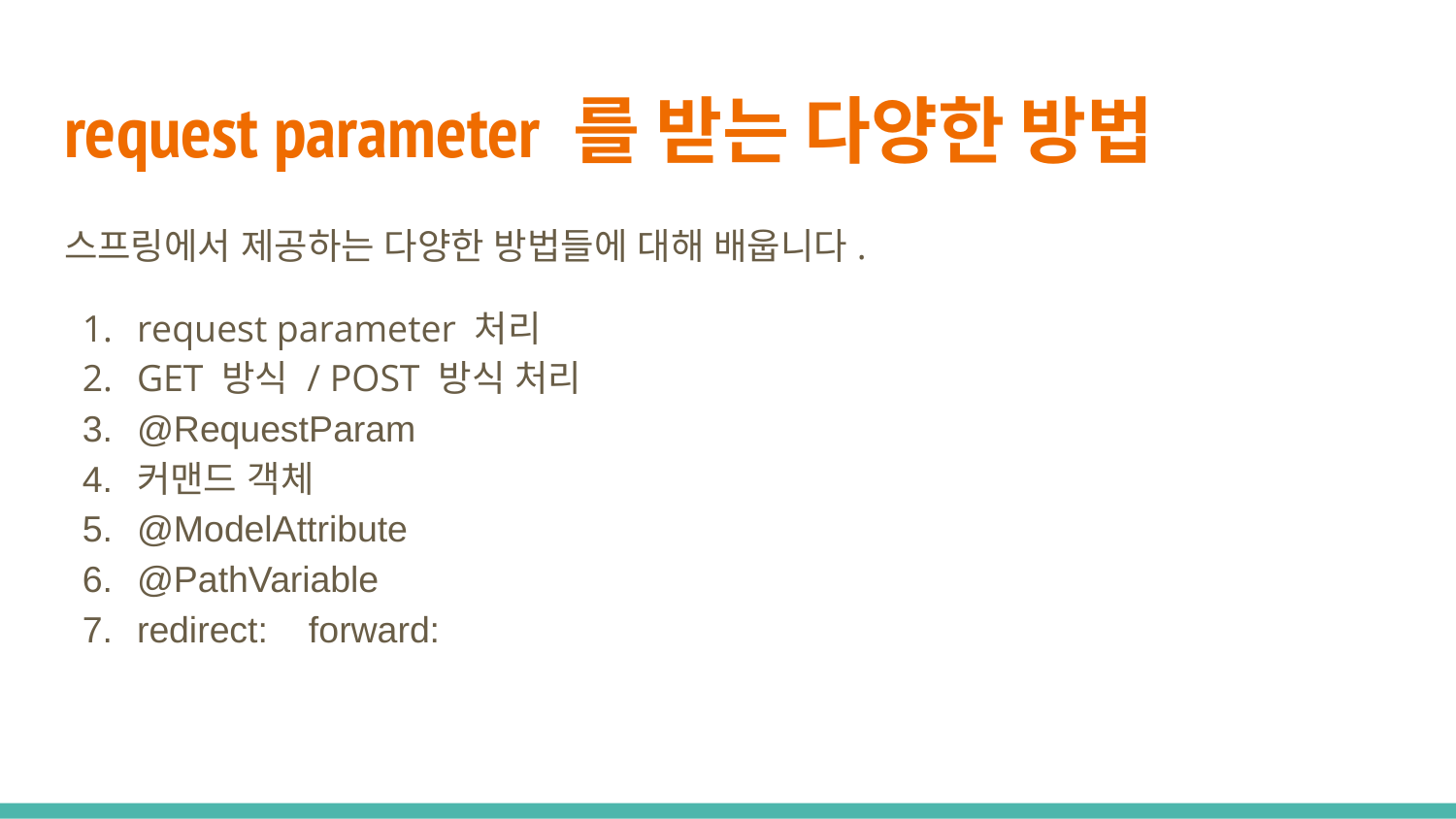

# request parameter 를 받는 다양한 방법
스프링에서 제공하는 다양한 방법들에 대해 배웁니다.
request parameter 처리
GET 방식 / POST 방식 처리
@RequestParam
커맨드 객체
@ModelAttribute
@PathVariable
redirect:    forward: